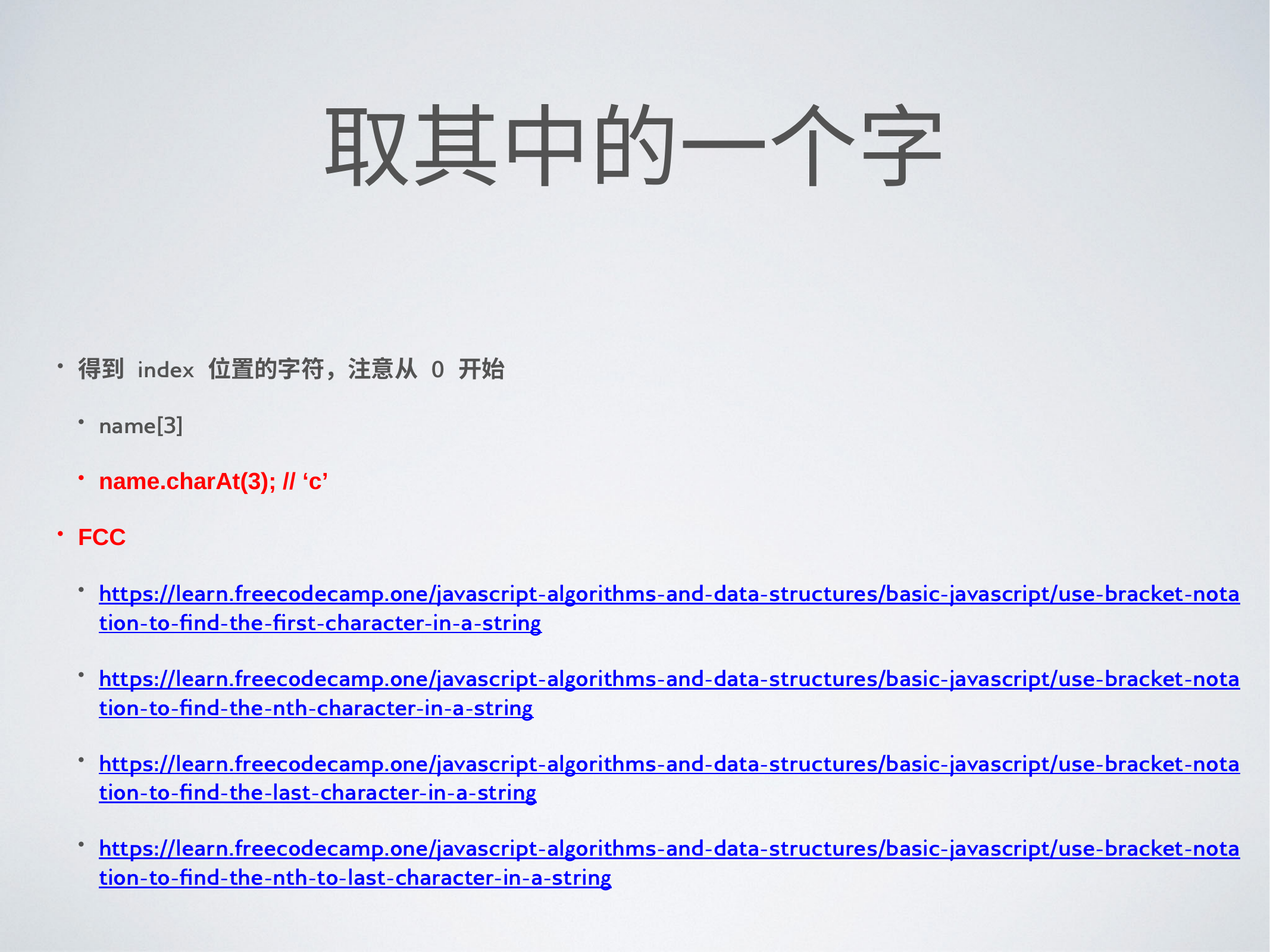

# 取其中的一个字
得到 index 位置的字符，注意从 0 开始
name[3]
name.charAt(3); // ‘c’
FCC
https://learn.freecodecamp.one/javascript-algorithms-and-data-structures/basic-javascript/use-bracket-notation-to-find-the-first-character-in-a-string
https://learn.freecodecamp.one/javascript-algorithms-and-data-structures/basic-javascript/use-bracket-notation-to-find-the-nth-character-in-a-string
https://learn.freecodecamp.one/javascript-algorithms-and-data-structures/basic-javascript/use-bracket-notation-to-find-the-last-character-in-a-string
https://learn.freecodecamp.one/javascript-algorithms-and-data-structures/basic-javascript/use-bracket-notation-to-find-the-nth-to-last-character-in-a-string